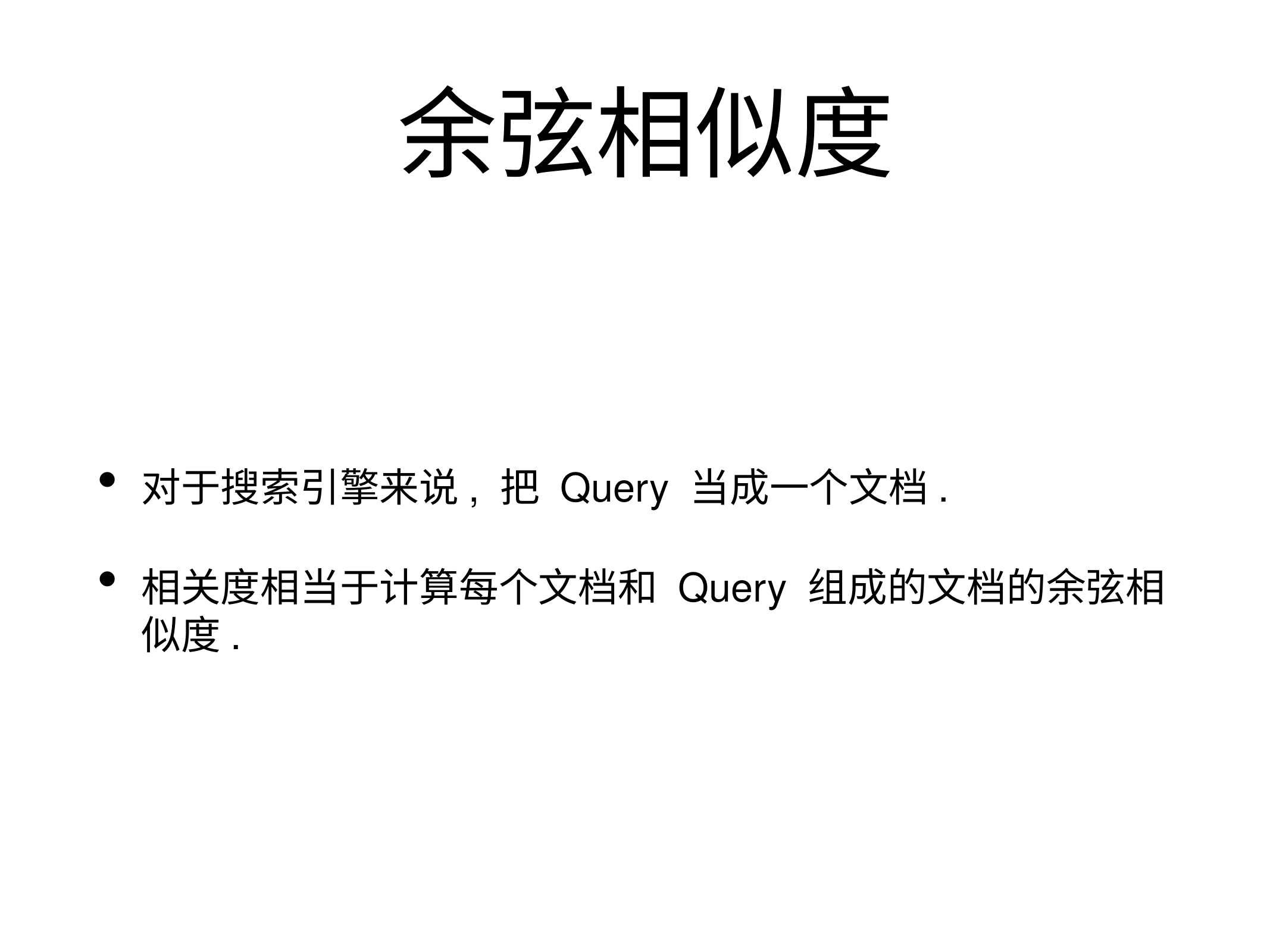

# 余弦相似度
对于搜索引擎来说, 把 Query 当成一个文档.
相关度相当于计算每个文档和 Query 组成的文档的余弦相似度.